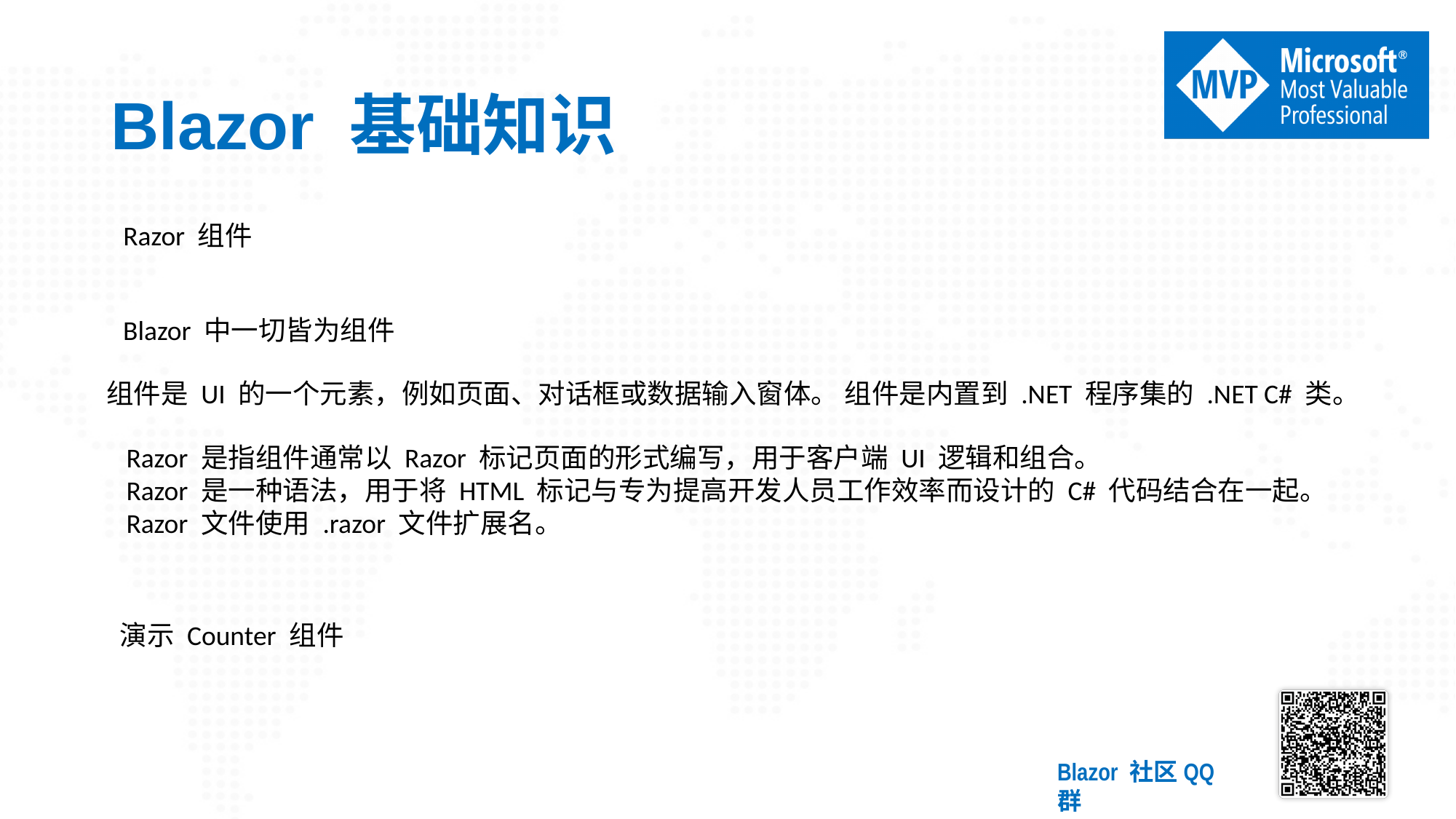

# Blazor 基础知识
Razor 组件
Blazor 中一切皆为组件
组件是 UI 的一个元素，例如页面、对话框或数据输入窗体。 组件是内置到 .NET 程序集的 .NET C# 类。
Razor 是指组件通常以 Razor 标记页面的形式编写，用于客户端 UI 逻辑和组合。
Razor 是一种语法，用于将 HTML 标记与专为提高开发人员工作效率而设计的 C# 代码结合在一起。
Razor 文件使用 .razor 文件扩展名。
演示 Counter 组件